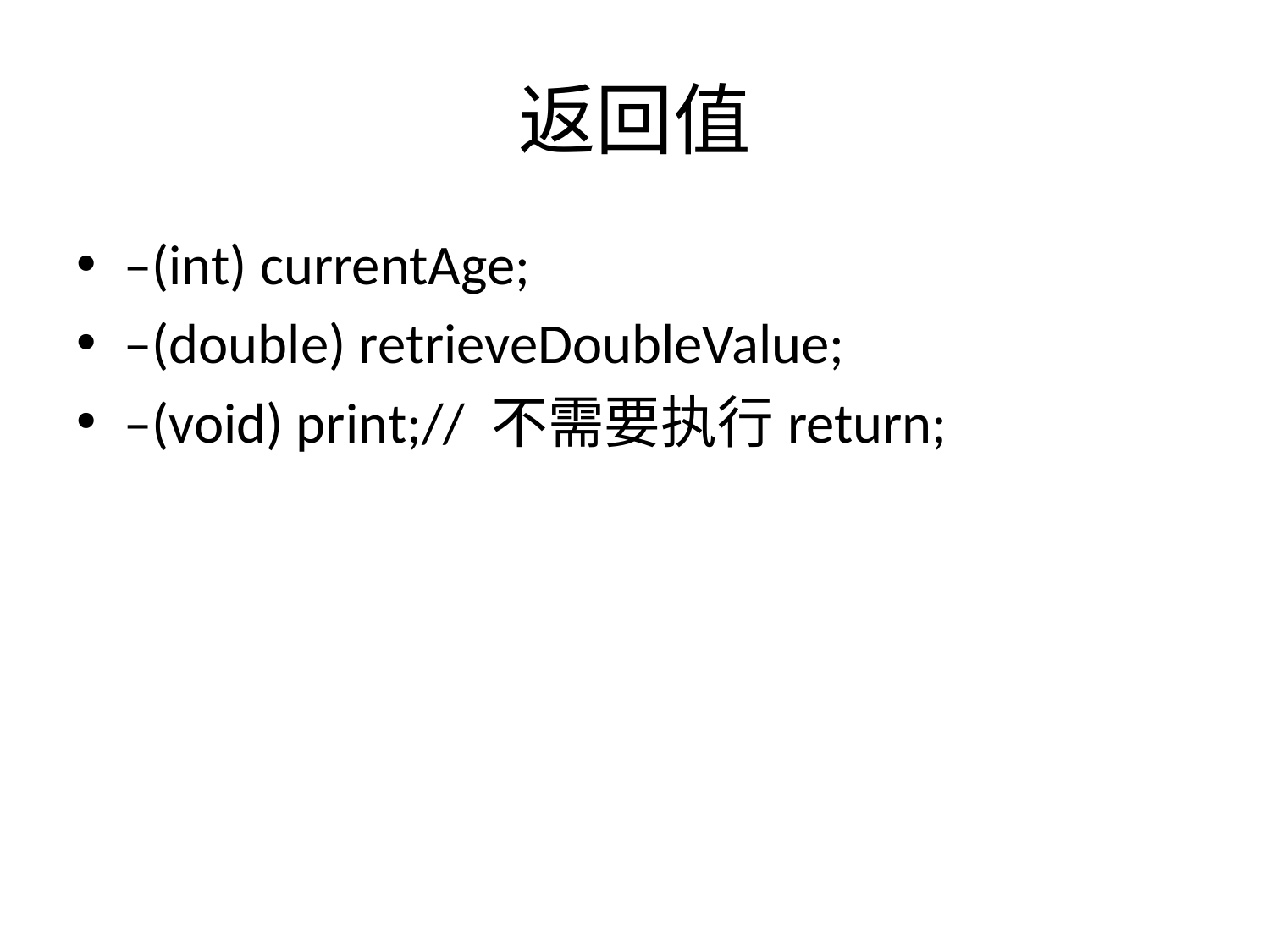

# 返回值
–(int) currentAge;
–(double) retrieveDoubleValue;
–(void) print;// 不需要执行return;